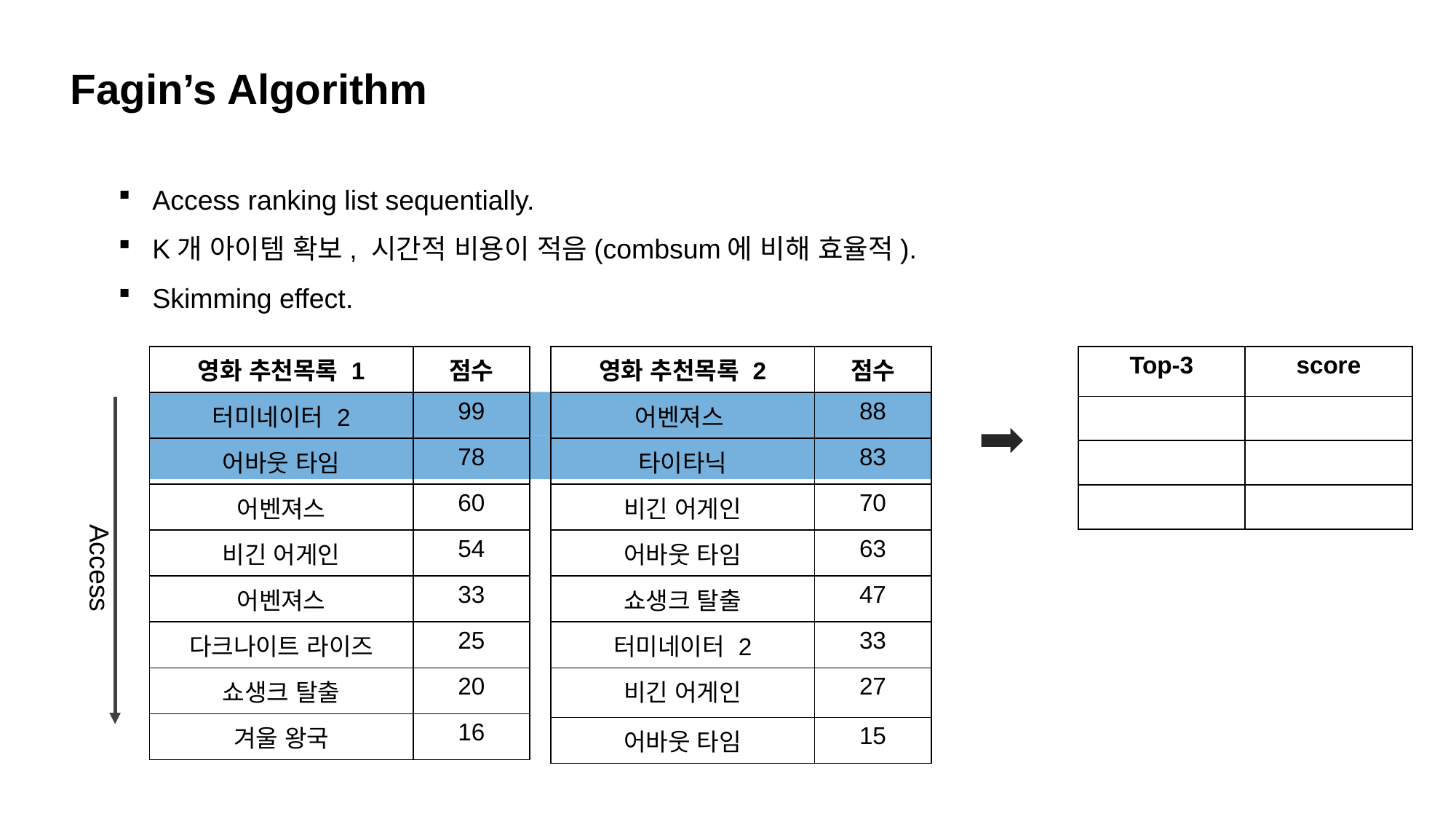

Fagin’s Algorithm
Access ranking list sequentially.
K개 아이템 확보, 시간적 비용이 적음(combsum에 비해 효율적).
Skimming effect.
| 영화 추천목록 1 | 점수 |
| --- | --- |
| 터미네이터 2 | 99 |
| 어바웃 타임 | 78 |
| 어벤져스 | 60 |
| 비긴 어게인 | 54 |
| 어벤져스 | 33 |
| 다크나이트 라이즈 | 25 |
| 쇼생크 탈출 | 20 |
| 겨울 왕국 | 16 |
| Top-3 | score |
| --- | --- |
|  |  |
|  |  |
|  |  |
| 영화 추천목록 2 | 점수 |
| --- | --- |
| 어벤져스 | 88 |
| 타이타닉 | 83 |
| 비긴 어게인 | 70 |
| 어바웃 타임 | 63 |
| 쇼생크 탈출 | 47 |
| 터미네이터 2 | 33 |
| 비긴 어게인 | 27 |
| 어바웃 타임 | 15 |

Access